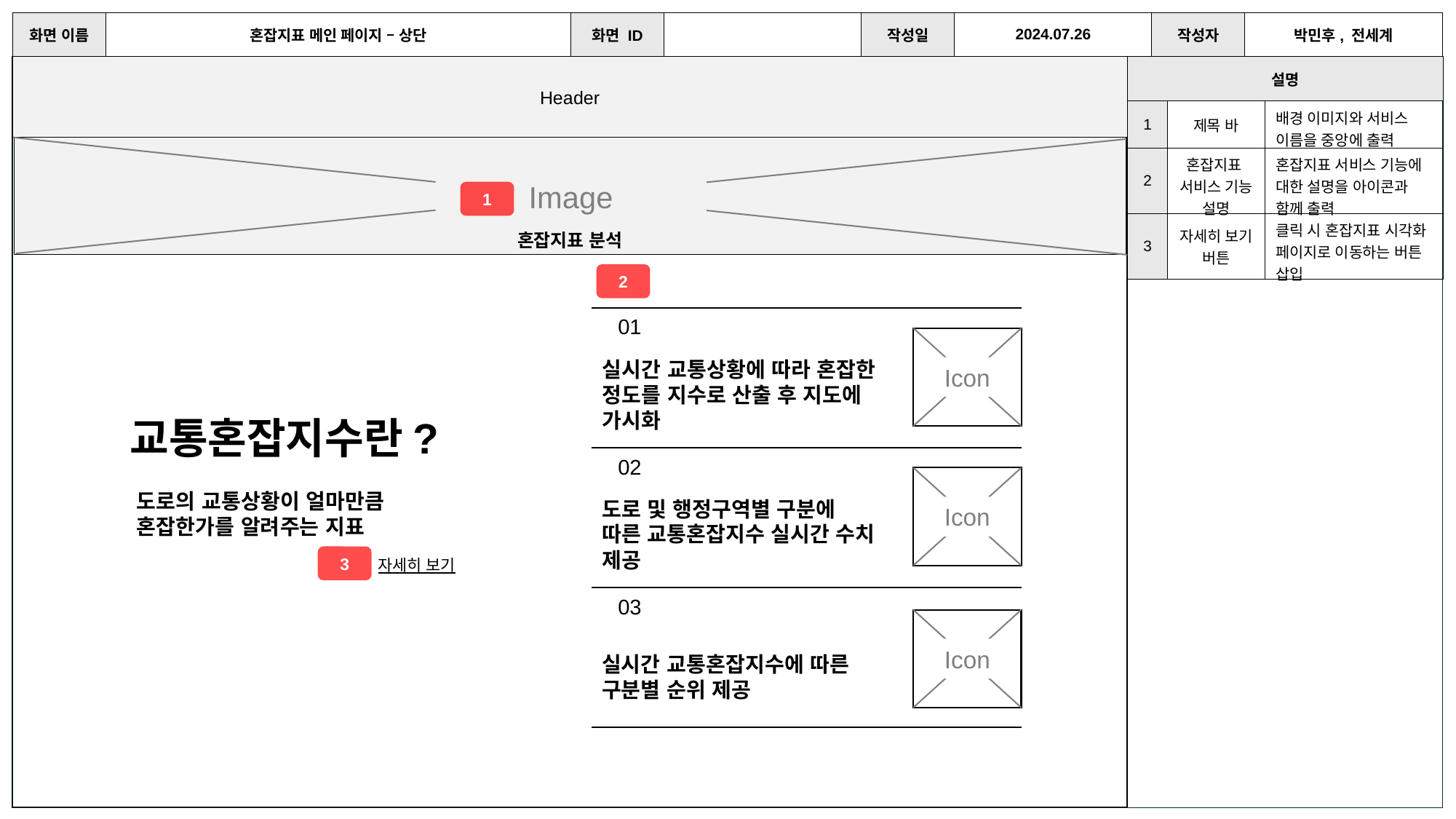

| 화면 이름 | 혼잡지표 메인 페이지 – 상단 | 화면 ID |  | 작성일 | 2024.07.26 | 작성자 | 박민후, 전세계 |
| --- | --- | --- | --- | --- | --- | --- | --- |

Header
| 설명 |  |  |
| --- | --- | --- |
| 1 | 제목 바 | 배경 이미지와 서비스 이름을 중앙에 출력 |
| 2 | 혼잡지표 서비스 기능 설명 | 혼잡지표 서비스 기능에 대한 설명을 아이콘과 함께 출력 |
| 3 | 자세히 보기 버튼 | 클릭 시 혼잡지표 시각화 페이지로 이동하는 버튼 삽입 |
혼잡지표 분석
Image
1
1
2
01

Icon
실시간 교통상황에 따라 혼잡한 정도를 지수로 산출 후 지도에 가시화
02

Icon
도로 및 행정구역별 구분에
따른 교통혼잡지수 실시간 수치 제공
03

Icon
실시간 교통혼잡지수에 따른
구분별 순위 제공
교통혼잡지수란?
도로의 교통상황이 얼마만큼
혼잡한가를 알려주는 지표
3
자세히 보기